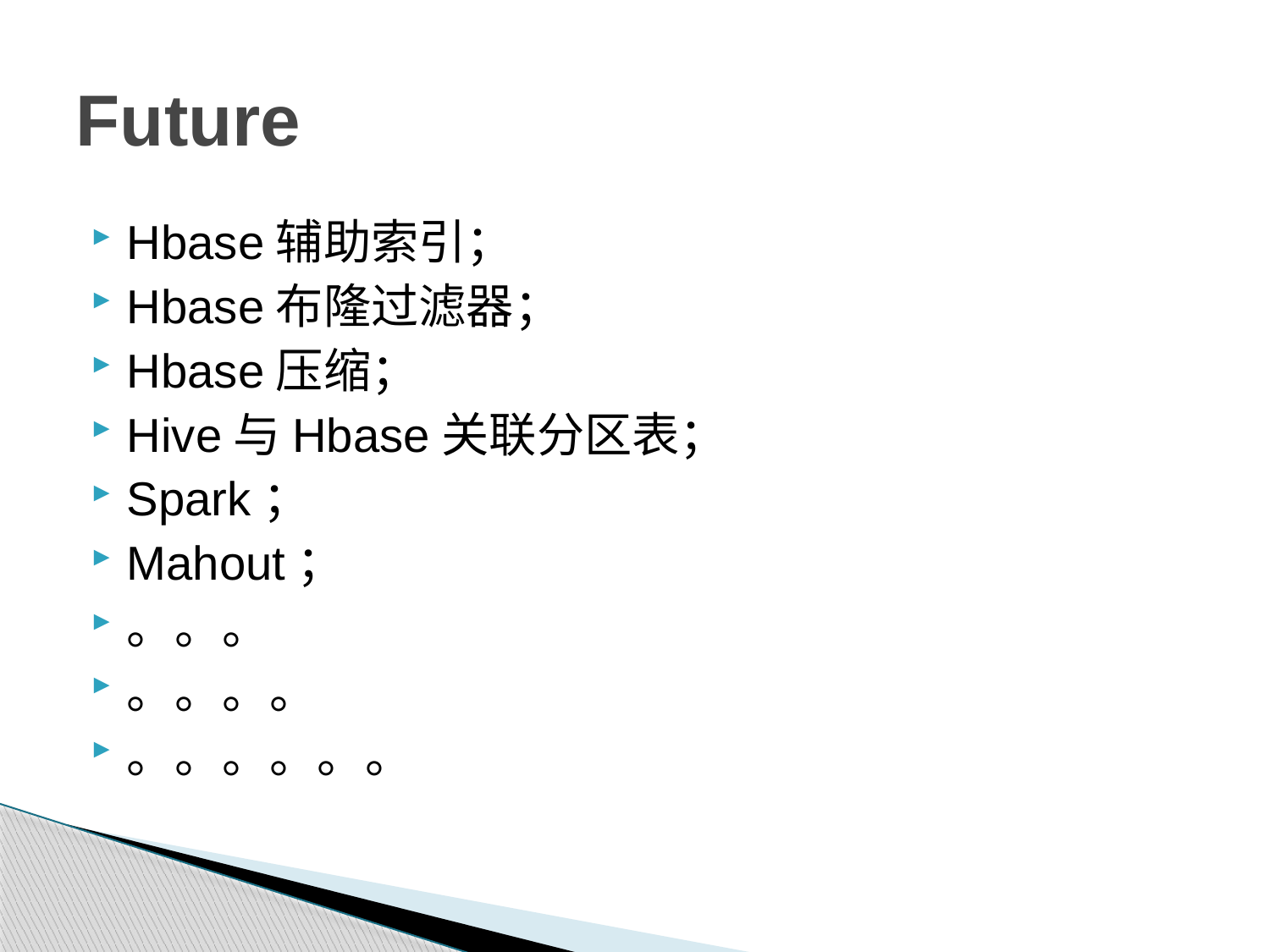

# Future
Hbase辅助索引；
Hbase布隆过滤器；
Hbase压缩；
Hive与Hbase关联分区表；
Spark；
Mahout；
。。。
。。。。
。。。。。。